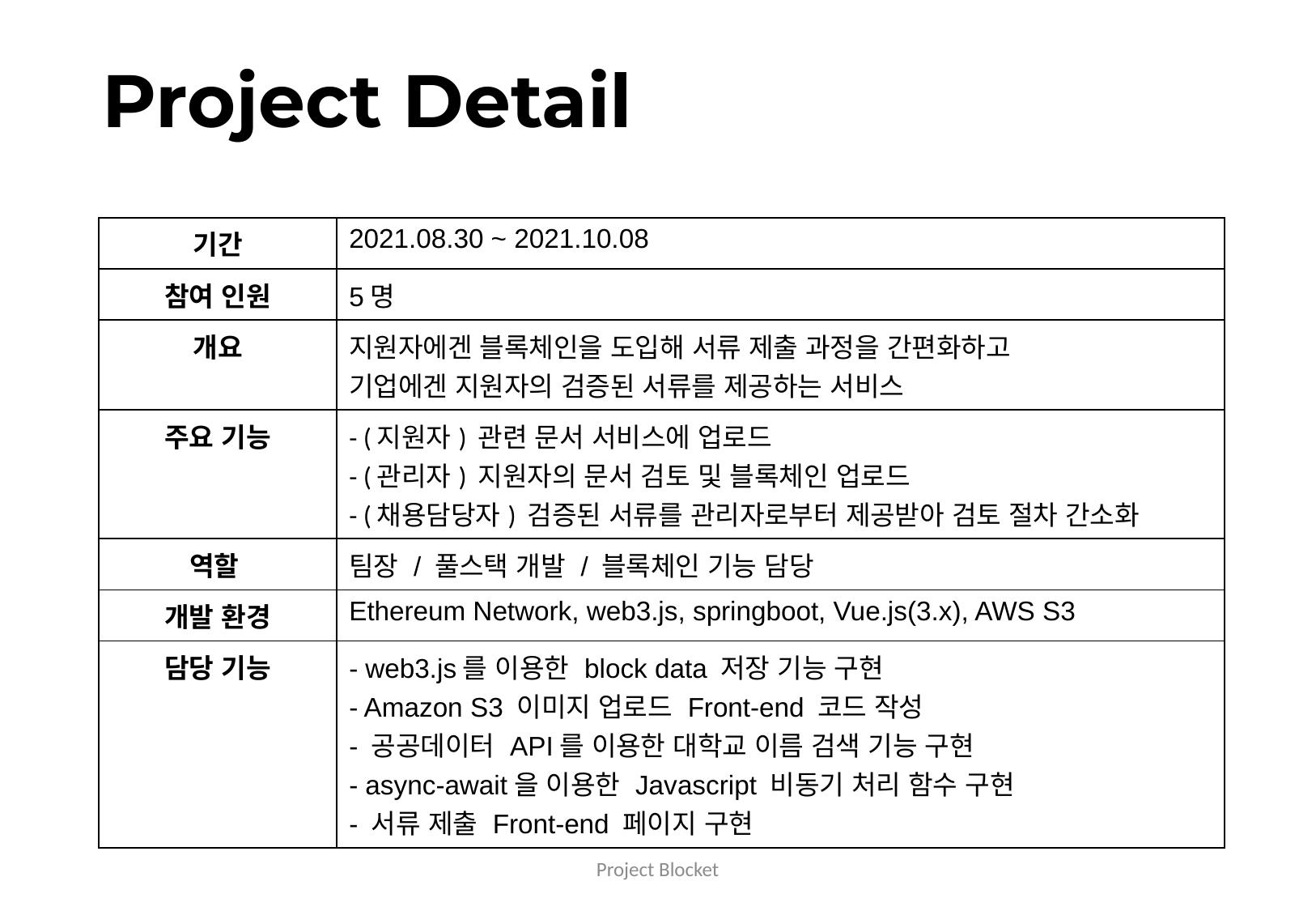

# Project Detail
| 기간 | 2021.08.30 ~ 2021.10.08 |
| --- | --- |
| 참여 인원 | 5명 |
| 개요 | 지원자에겐 블록체인을 도입해 서류 제출 과정을 간편화하고 기업에겐 지원자의 검증된 서류를 제공하는 서비스 |
| 주요 기능 | - (지원자) 관련 문서 서비스에 업로드 - (관리자) 지원자의 문서 검토 및 블록체인 업로드 - (채용담당자) 검증된 서류를 관리자로부터 제공받아 검토 절차 간소화 |
| 역할 | 팀장 / 풀스택 개발 / 블록체인 기능 담당 |
| 개발 환경 | Ethereum Network, web3.js, springboot, Vue.js(3.x), AWS S3 |
| 담당 기능 | - web3.js를 이용한 block data 저장 기능 구현 - Amazon S3 이미지 업로드 Front-end 코드 작성 - 공공데이터 API를 이용한 대학교 이름 검색 기능 구현 - async-await을 이용한 Javascript 비동기 처리 함수 구현 - 서류 제출 Front-end 페이지 구현 |
Project Blocket